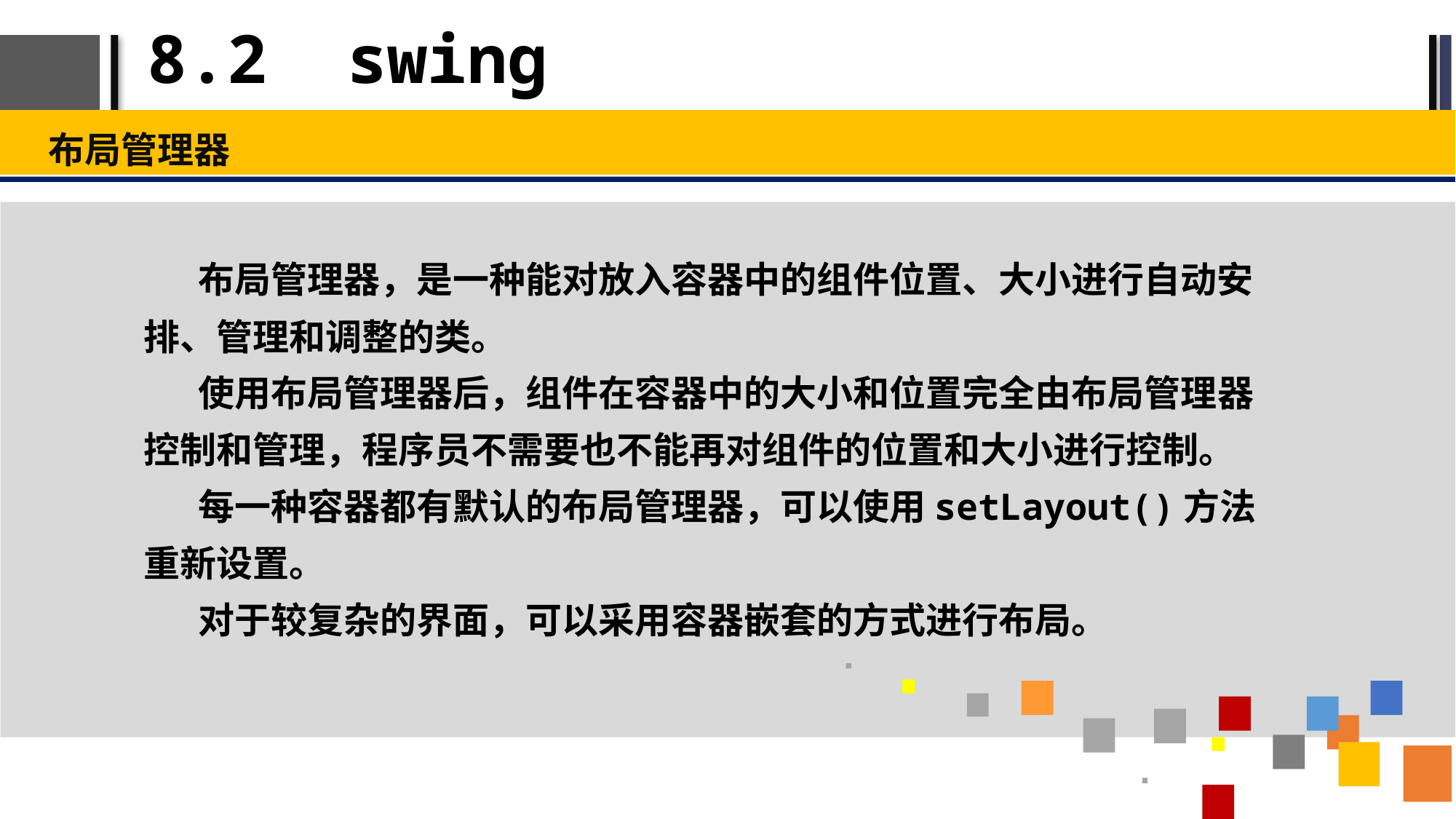

# 8.2  swing

布局管理器

布局管理器，是一种能对放入容器中的组件位置、大小进行自动安排、管理和调整的类。
使用布局管理器后，组件在容器中的大小和位置完全由布局管理器控制和管理，程序员不需要也不能再对组件的位置和大小进行控制。
每一种容器都有默认的布局管理器，可以使用setLayout()方法重新设置。
对于较复杂的界面，可以采用容器嵌套的方式进行布局。